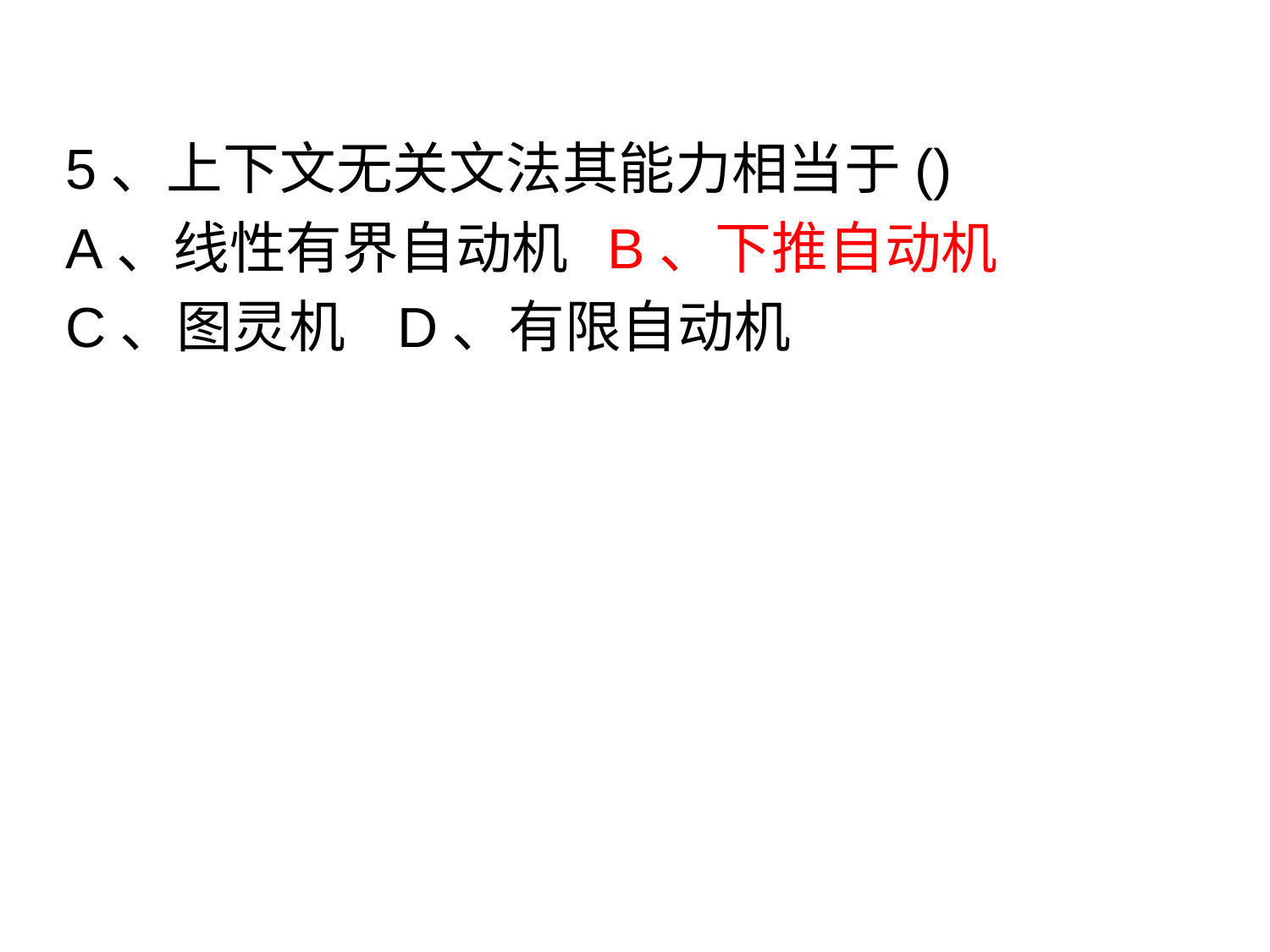

5、上下文无关文法其能力相当于()
A、线性有界自动机  B、下推自动机
C、图灵机   D、有限自动机